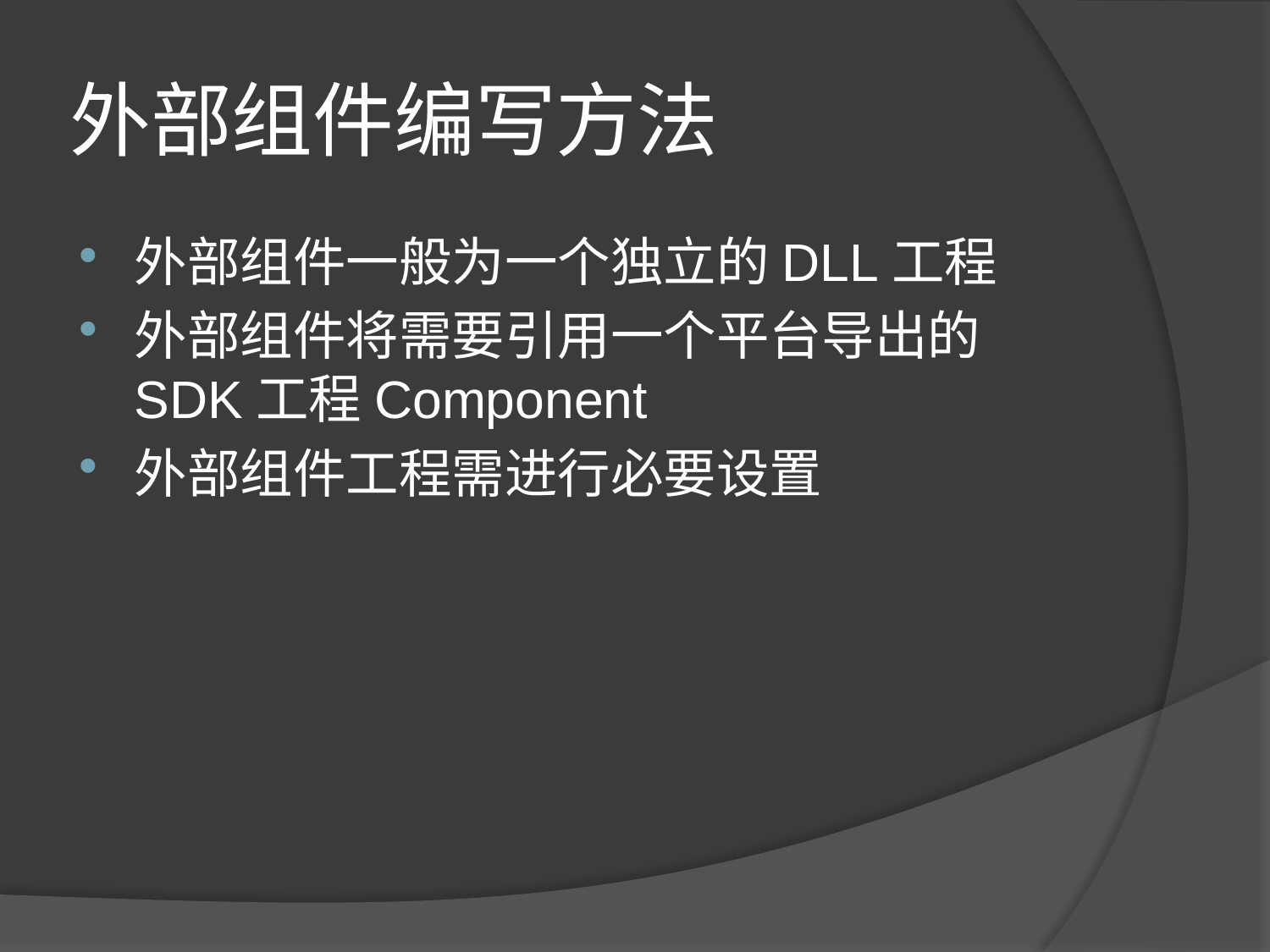

# 外部组件编写方法
外部组件一般为一个独立的DLL工程
外部组件将需要引用一个平台导出的SDK工程Component
外部组件工程需进行必要设置